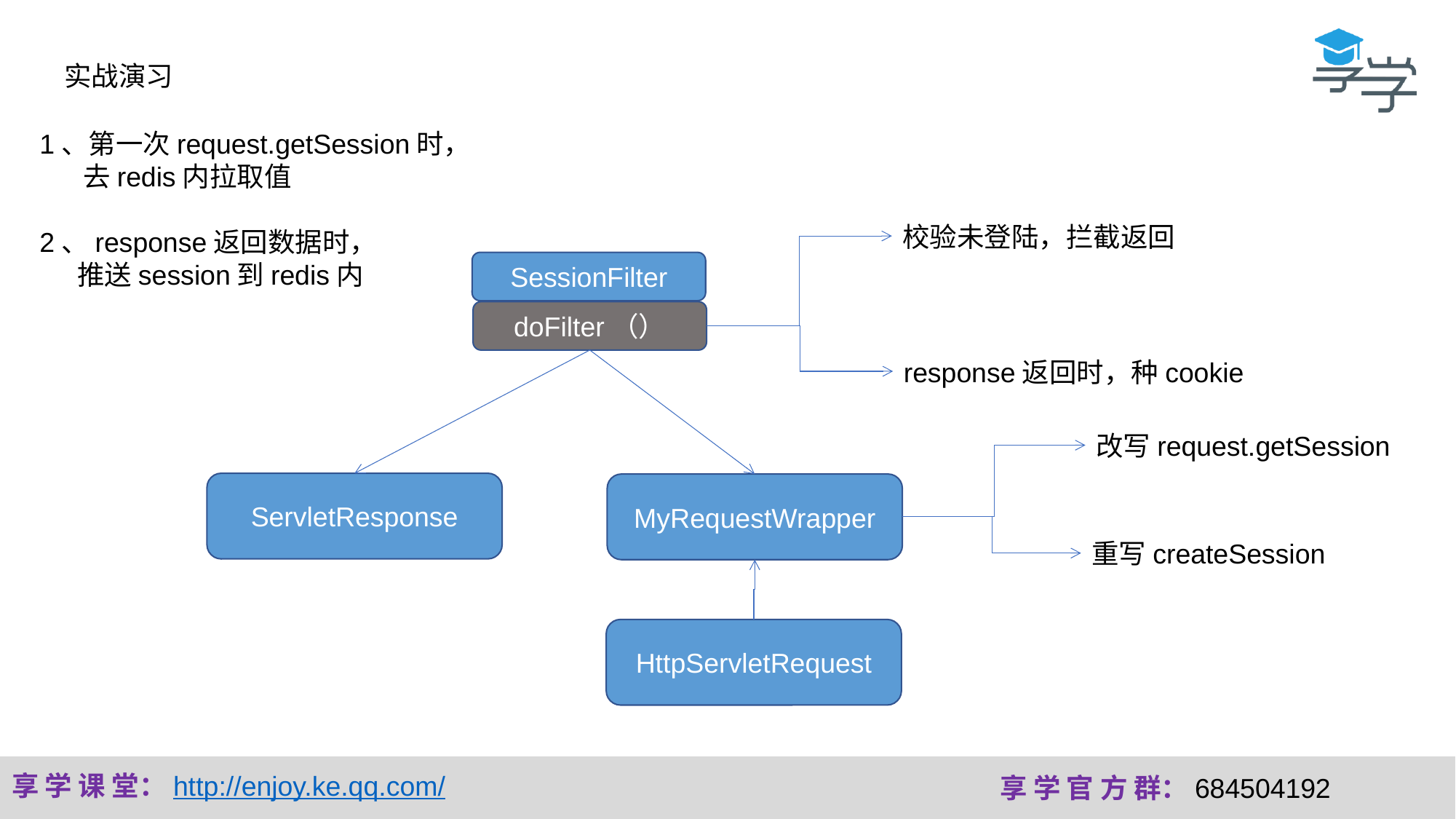

实战演习
1、第一次request.getSession时，
      去redis内拉取值

2、response返回数据时，
     推送session到redis内
校验未登陆，拦截返回
SessionFilter
doFilter（）
response返回时，种cookie
改写request.getSession
ServletResponse
MyRequestWrapper
重写createSession
HttpServletRequest